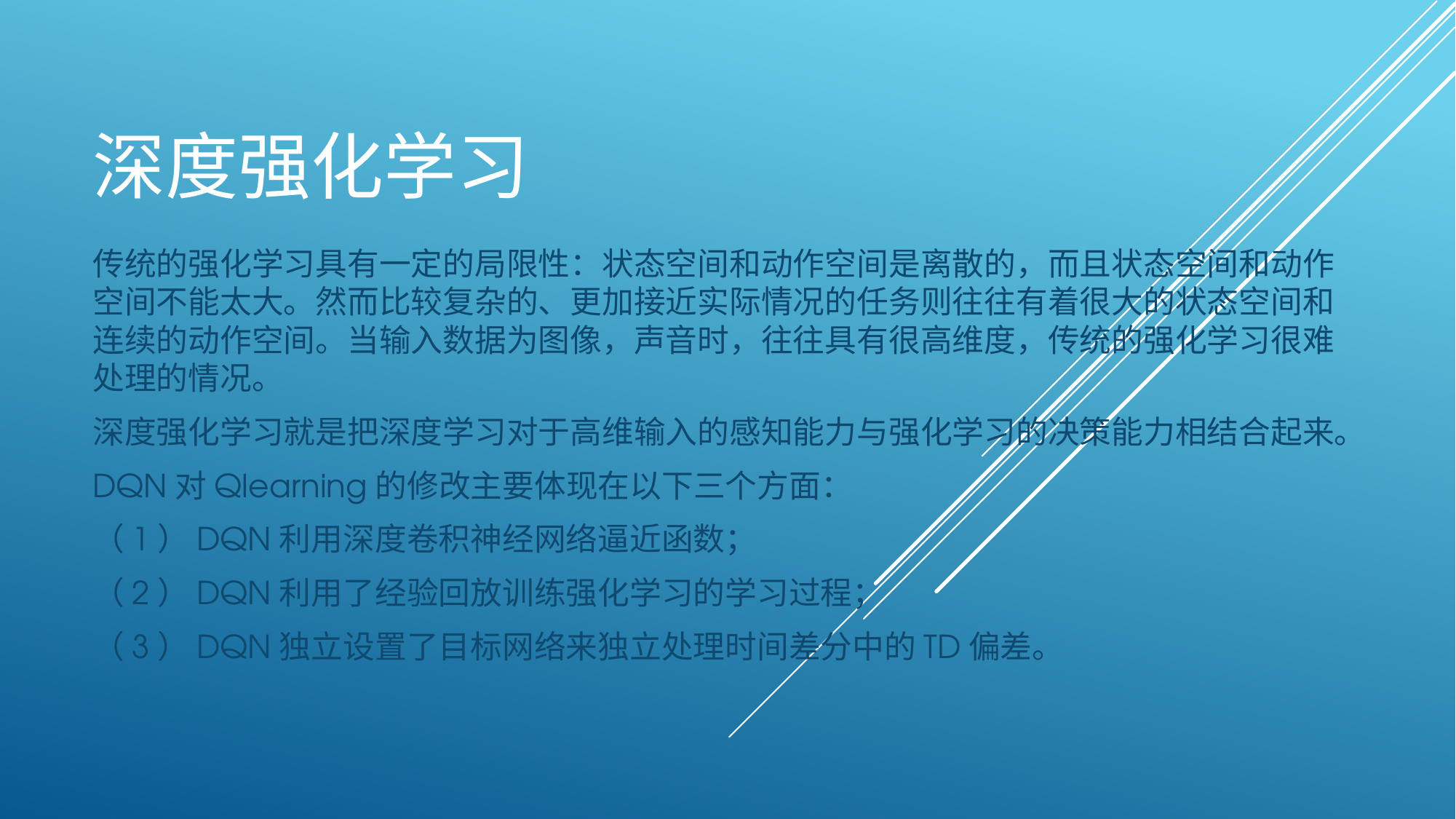

# 深度强化学习
传统的强化学习具有一定的局限性：状态空间和动作空间是离散的，而且状态空间和动作空间不能太大。然而比较复杂的、更加接近实际情况的任务则往往有着很大的状态空间和连续的动作空间。当输入数据为图像，声音时，往往具有很高维度，传统的强化学习很难处理的情况。
深度强化学习就是把深度学习对于高维输入的感知能力与强化学习的决策能力相结合起来。
DQN对Qlearning的修改主要体现在以下三个方面：
（1）DQN利用深度卷积神经网络逼近函数；
（2）DQN利用了经验回放训练强化学习的学习过程；
（3）DQN独立设置了目标网络来独立处理时间差分中的TD偏差。